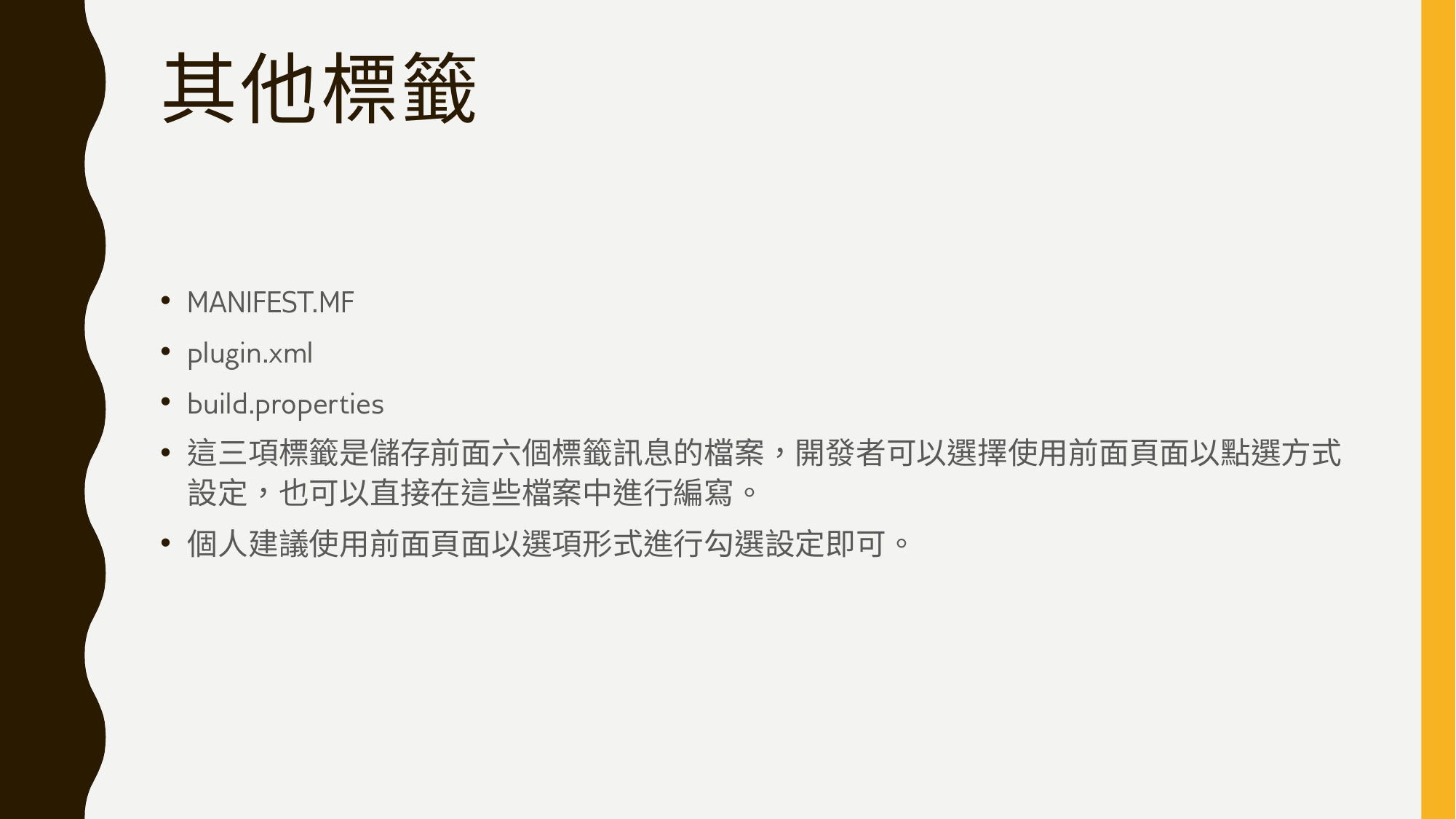

# 其他標籤
MANIFEST.MF
plugin.xml
build.properties
這三項標籤是儲存前面六個標籤訊息的檔案，開發者可以選擇使用前面頁面以點選方式設定，也可以直接在這些檔案中進行編寫。
個人建議使用前面頁面以選項形式進行勾選設定即可。